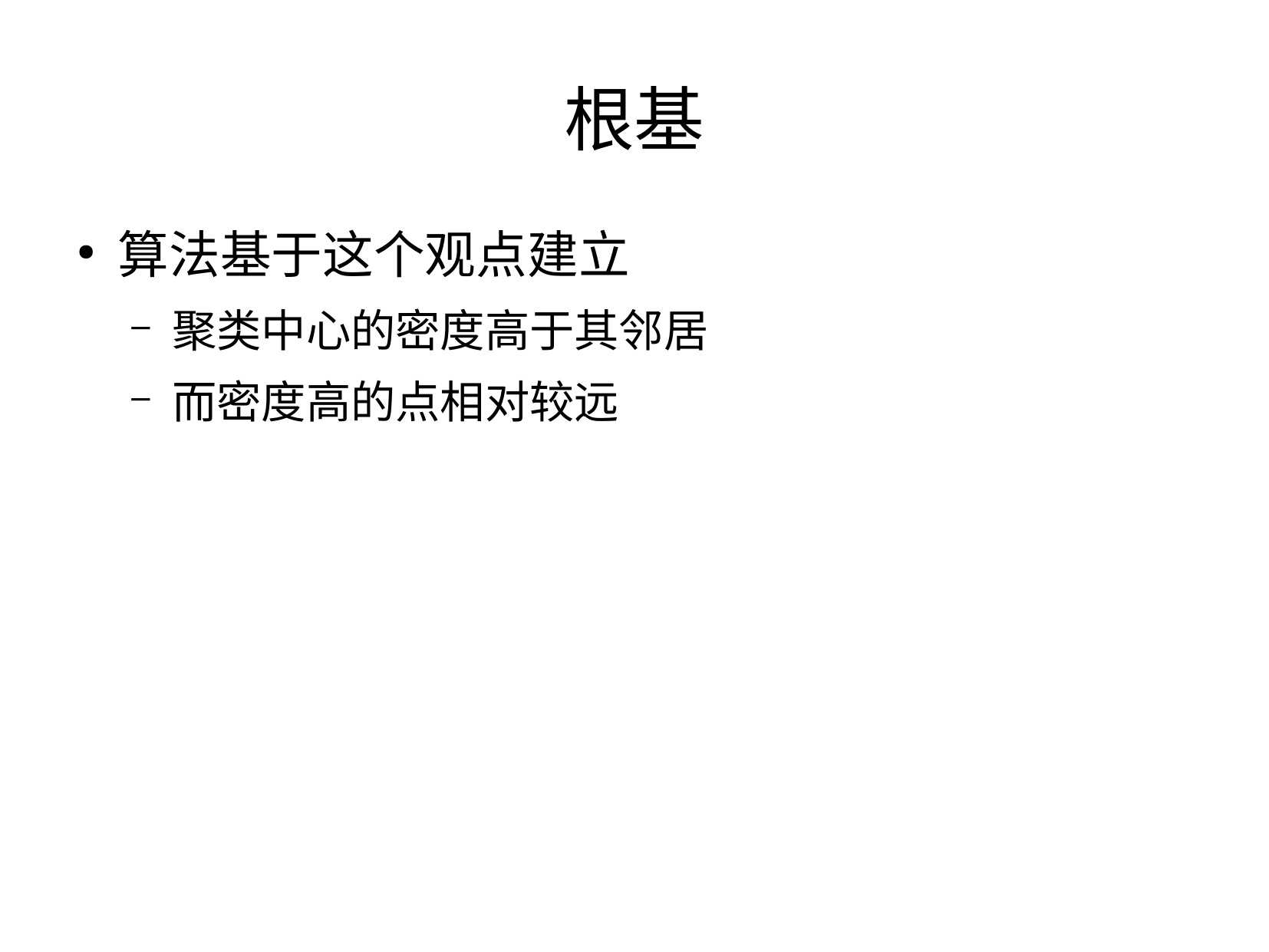

根基
算法基于这个观点建立
聚类中心的密度高于其邻居
而密度高的点相对较远